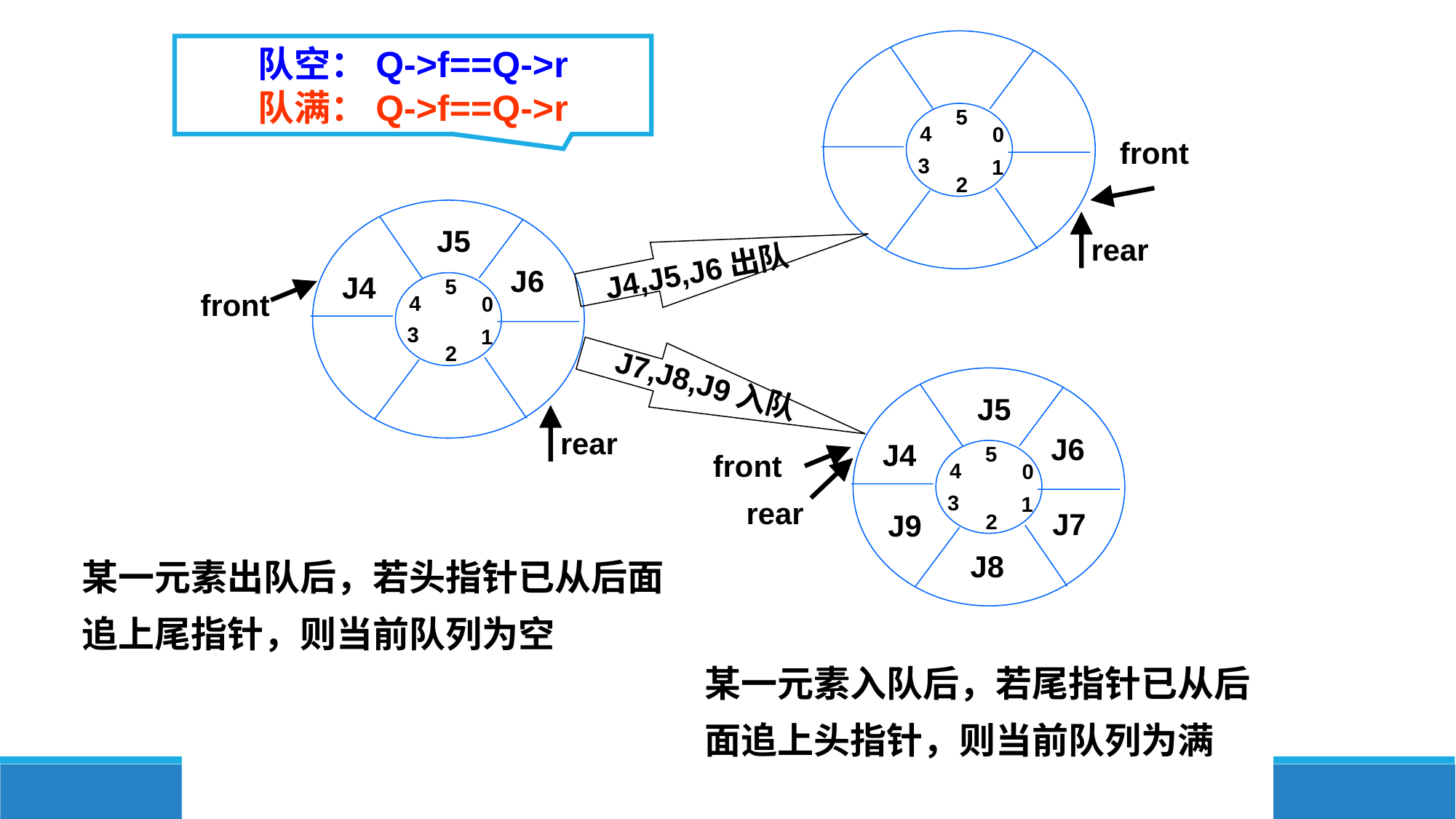

5
4
0
front

3
1

2

rear

J4,J5,J6出队
队空：Q->f==Q->r
队满：Q->f==Q->r

J5

J6
J4
5
4
0

3
1

2

front

J7,J8,J9入队

J5

J6
J4
5
front

4
0

3
1
rear

J7
J9
2

J8

rear
某一元素出队后，若头指针已从后面追上尾指针，则当前队列为空
某一元素入队后，若尾指针已从后面追上头指针，则当前队列为满